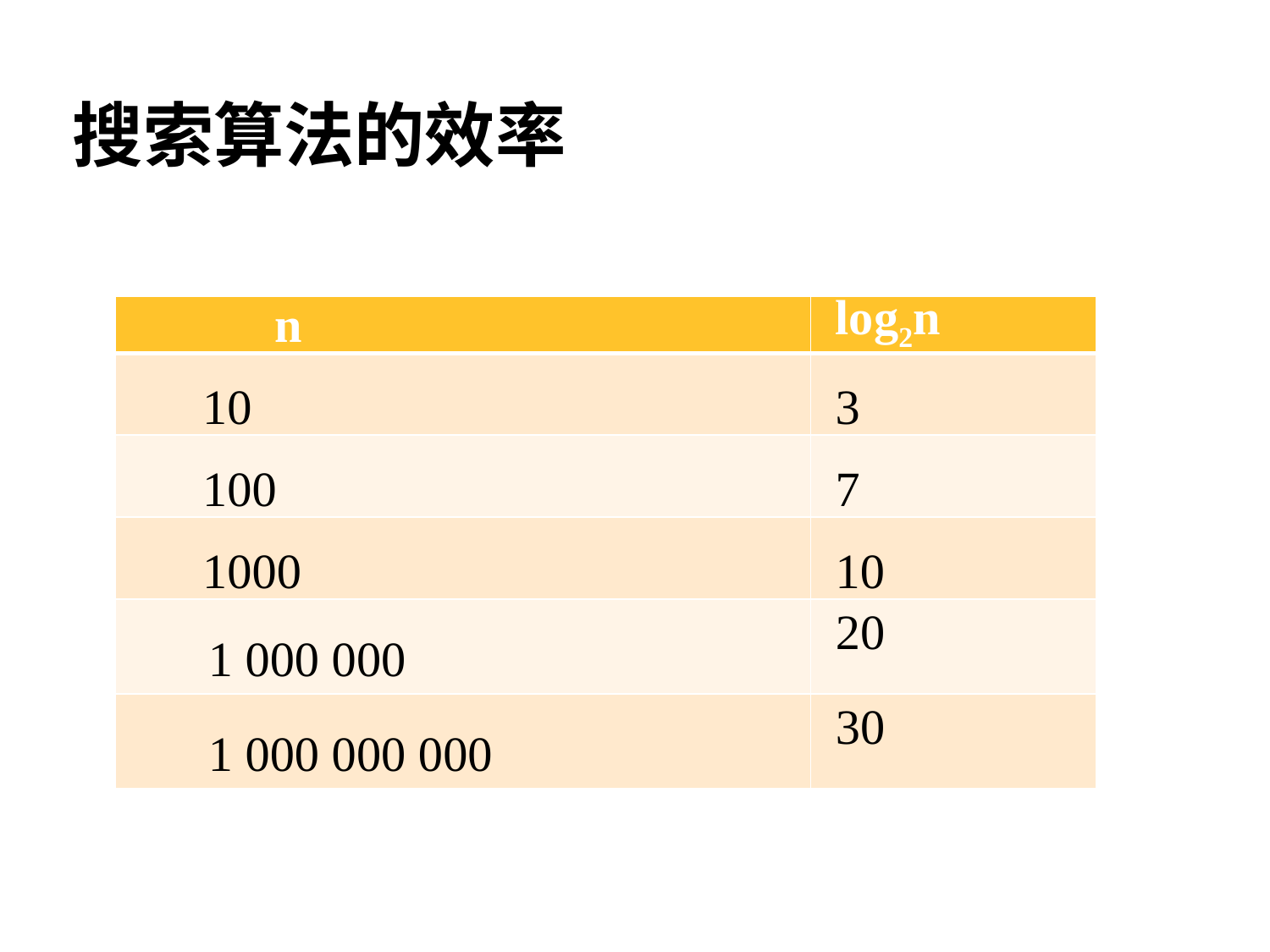

# 搜索算法的效率
| n | log2n |
| --- | --- |
| 10 | 3 |
| 100 | 7 |
| 1000 | 10 |
| 1 000 000 | 20 |
| 1 000 000 000 | 30 |